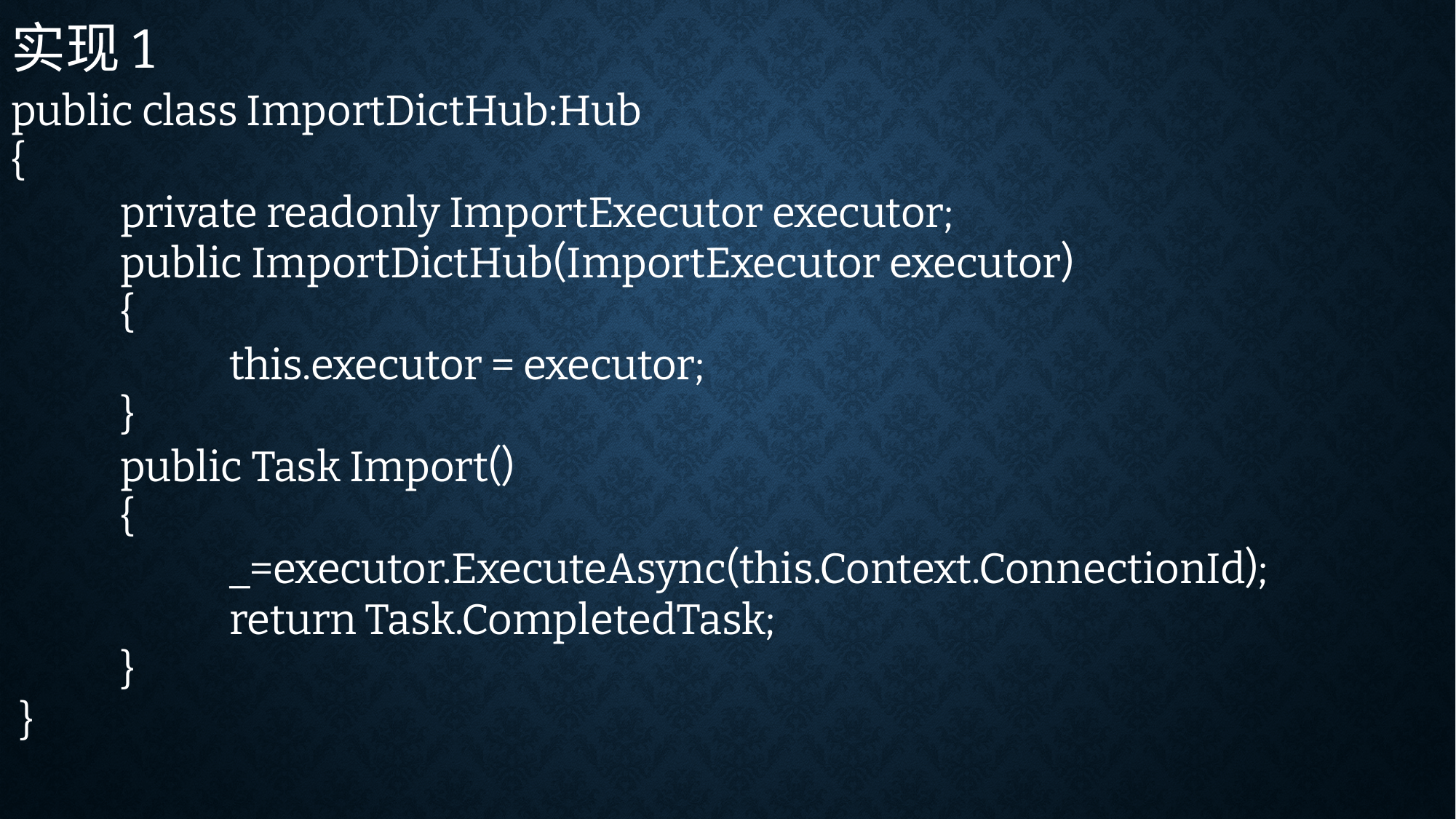

实现1
public class ImportDictHub:Hub
{
	private readonly ImportExecutor executor;
	public ImportDictHub(ImportExecutor executor)
	{
		this.executor = executor;
	}
	public Task Import()
	{
 		_=executor.ExecuteAsync(this.Context.ConnectionId);
 		return Task.CompletedTask;
 	}
 }